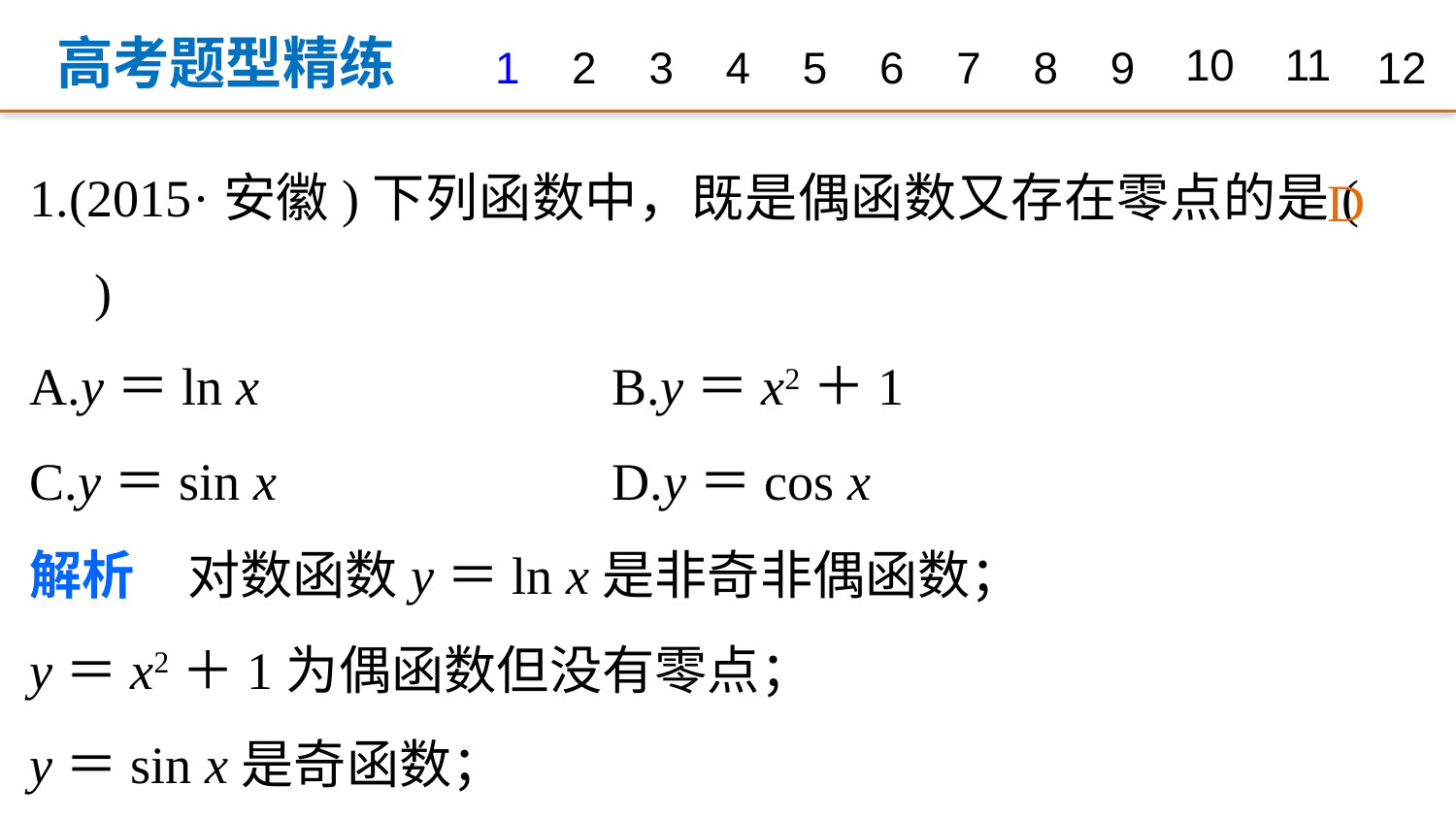

高考题型精练
1
2
3
4
5
6
7
8
9
10
11
12
1.(2015·安徽)下列函数中，既是偶函数又存在零点的是(　　)
A.y＝ln x  			B.y＝x2＋1
C.y＝sin x  			D.y＝cos x
解析　对数函数y＝ln x是非奇非偶函数；
y＝x2＋1为偶函数但没有零点；
y＝sin x是奇函数；
y＝cos x是偶函数且有零点，故选D.
D